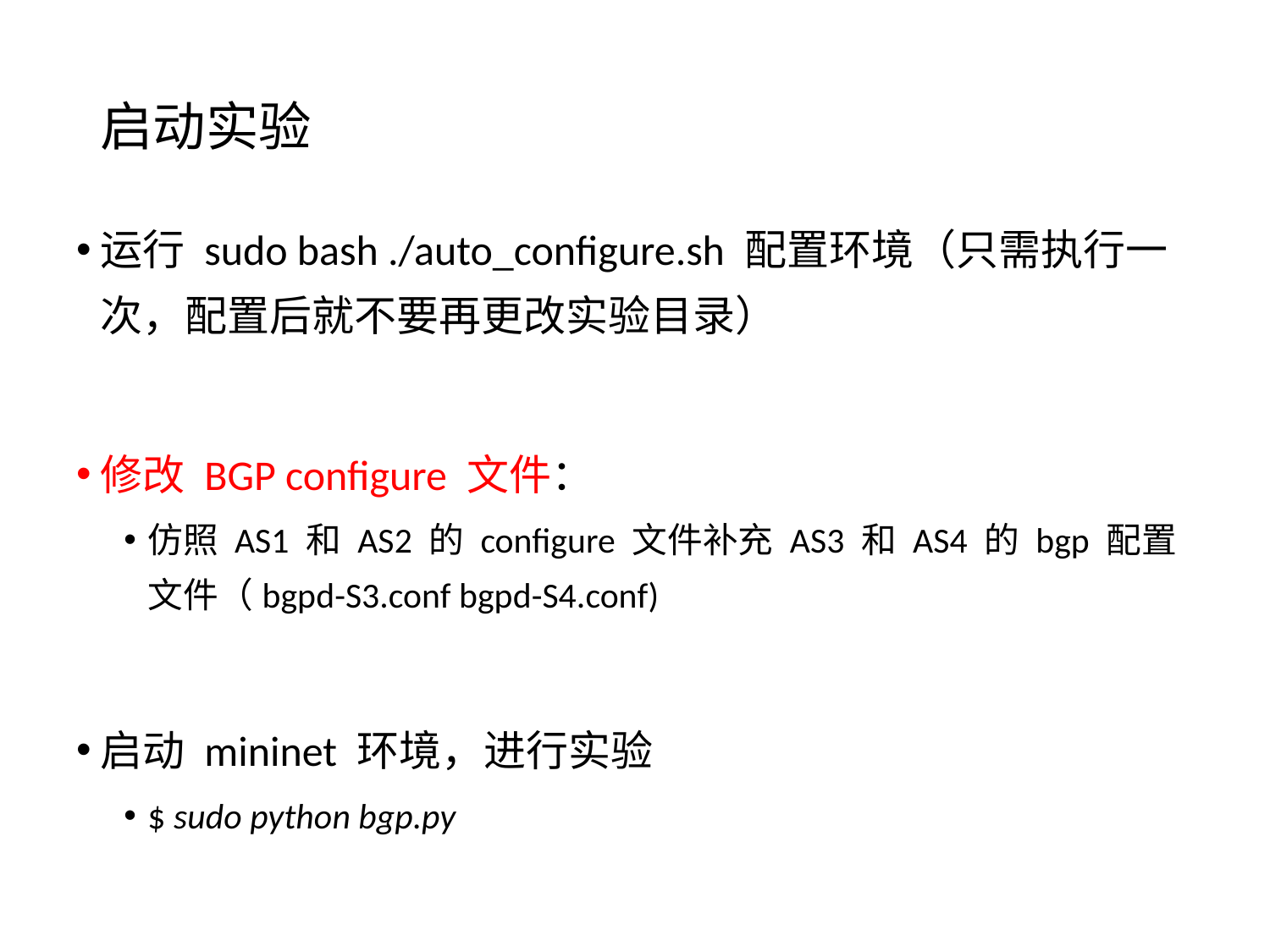

# 启动实验
运行 sudo bash ./auto_configure.sh 配置环境（只需执行一次，配置后就不要再更改实验目录）

修改 BGP configure 文件：
仿照 AS1 和 AS2 的 configure 文件补充 AS3 和 AS4 的 bgp 配置文件（bgpd-S3.conf bgpd-S4.conf)

启动 mininet 环境，进行实验
$ sudo python bgp.py

27